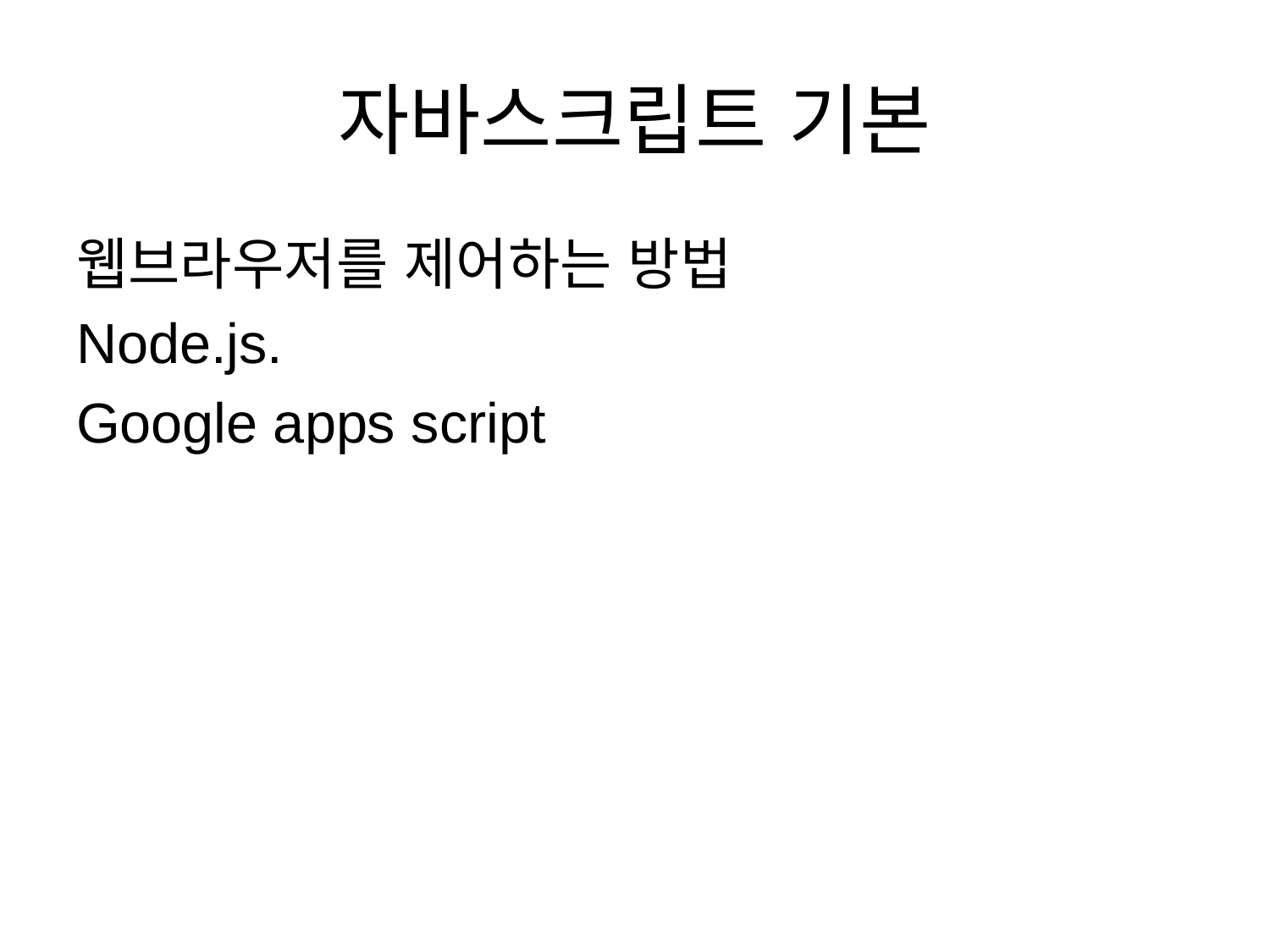

# 자바스크립트 기본
웹브라우저를 제어하는 방법
Node.js.
Google apps script